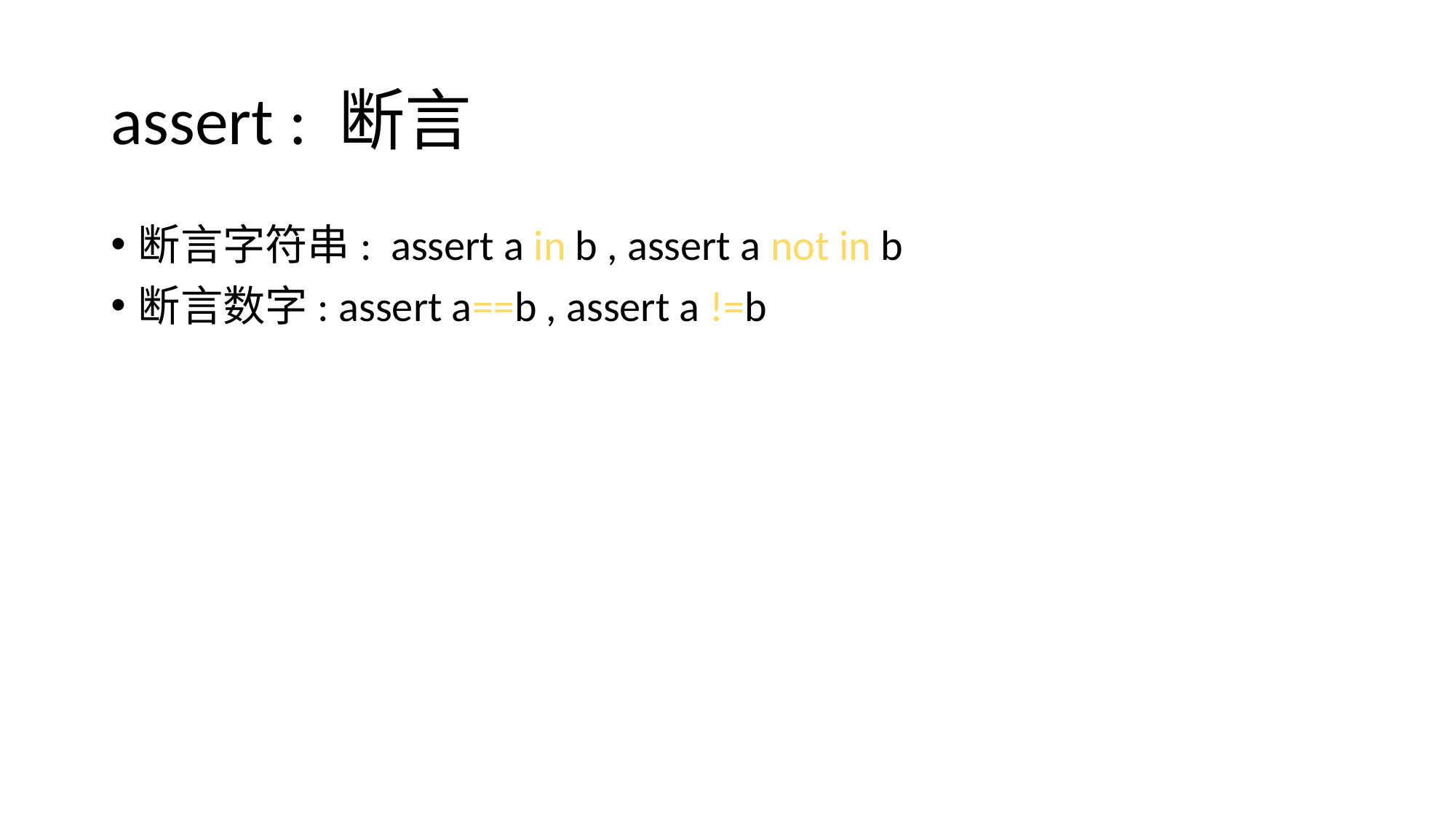

# assert : 断言
断言字符串:  assert a in b , assert a not in b
断言数字: assert a==b , assert a !=b